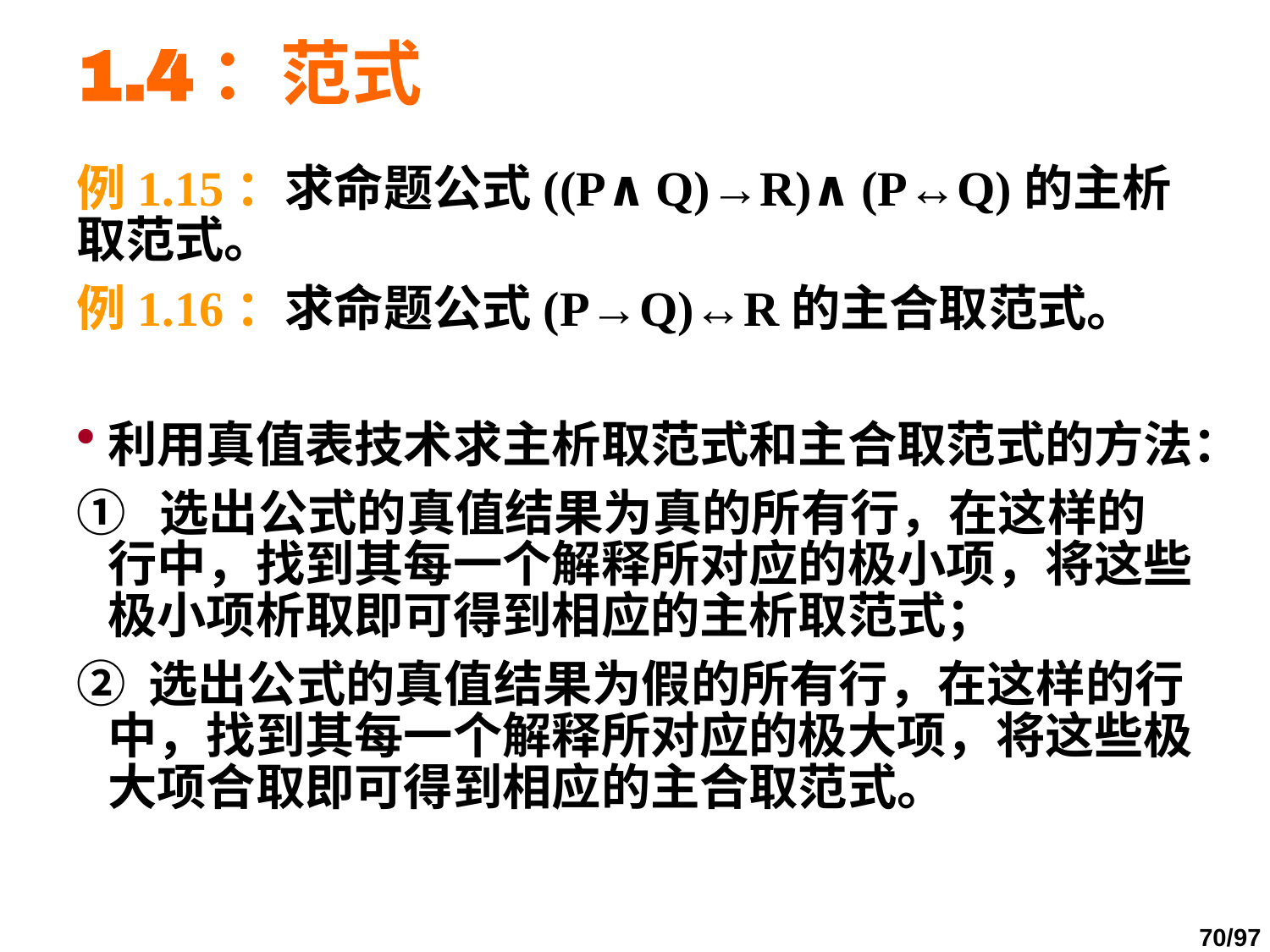

# 1.4：范式
例1.15：求命题公式((P∧Q)→R)∧(P↔Q)的主析取范式。
例1.16：求命题公式(P→Q)↔R的主合取范式。

利用真值表技术求主析取范式和主合取范式的方法：
①  选出公式的真值结果为真的所有行，在这样的行中，找到其每一个解释所对应的极小项，将这些极小项析取即可得到相应的主析取范式；
② 选出公式的真值结果为假的所有行，在这样的行中，找到其每一个解释所对应的极大项，将这些极大项合取即可得到相应的主合取范式。